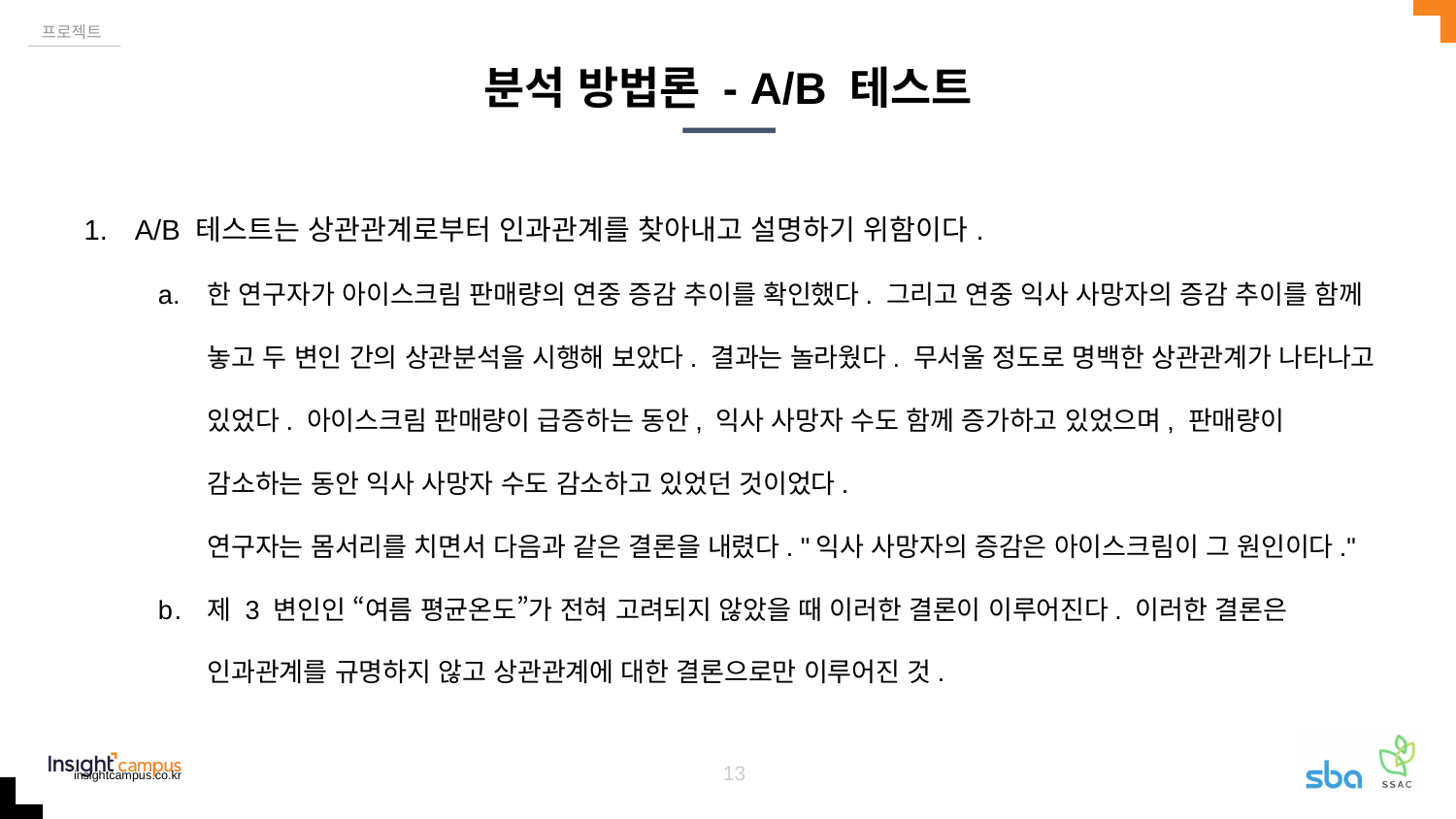

프로젝트
# 분석 방법론 - A/B 테스트
A/B 테스트는 상관관계로부터 인과관계를 찾아내고 설명하기 위함이다.
한 연구자가 아이스크림 판매량의 연중 증감 추이를 확인했다. 그리고 연중 익사 사망자의 증감 추이를 함께 놓고 두 변인 간의 상관분석을 시행해 보았다. 결과는 놀라웠다. 무서울 정도로 명백한 상관관계가 나타나고 있었다. 아이스크림 판매량이 급증하는 동안, 익사 사망자 수도 함께 증가하고 있었으며, 판매량이 감소하는 동안 익사 사망자 수도 감소하고 있었던 것이었다.
연구자는 몸서리를 치면서 다음과 같은 결론을 내렸다. "익사 사망자의 증감은 아이스크림이 그 원인이다."
제 3 변인인 “여름 평균온도”가 전혀 고려되지 않았을 때 이러한 결론이 이루어진다. 이러한 결론은 인과관계를 규명하지 않고 상관관계에 대한 결론으로만 이루어진 것.
13